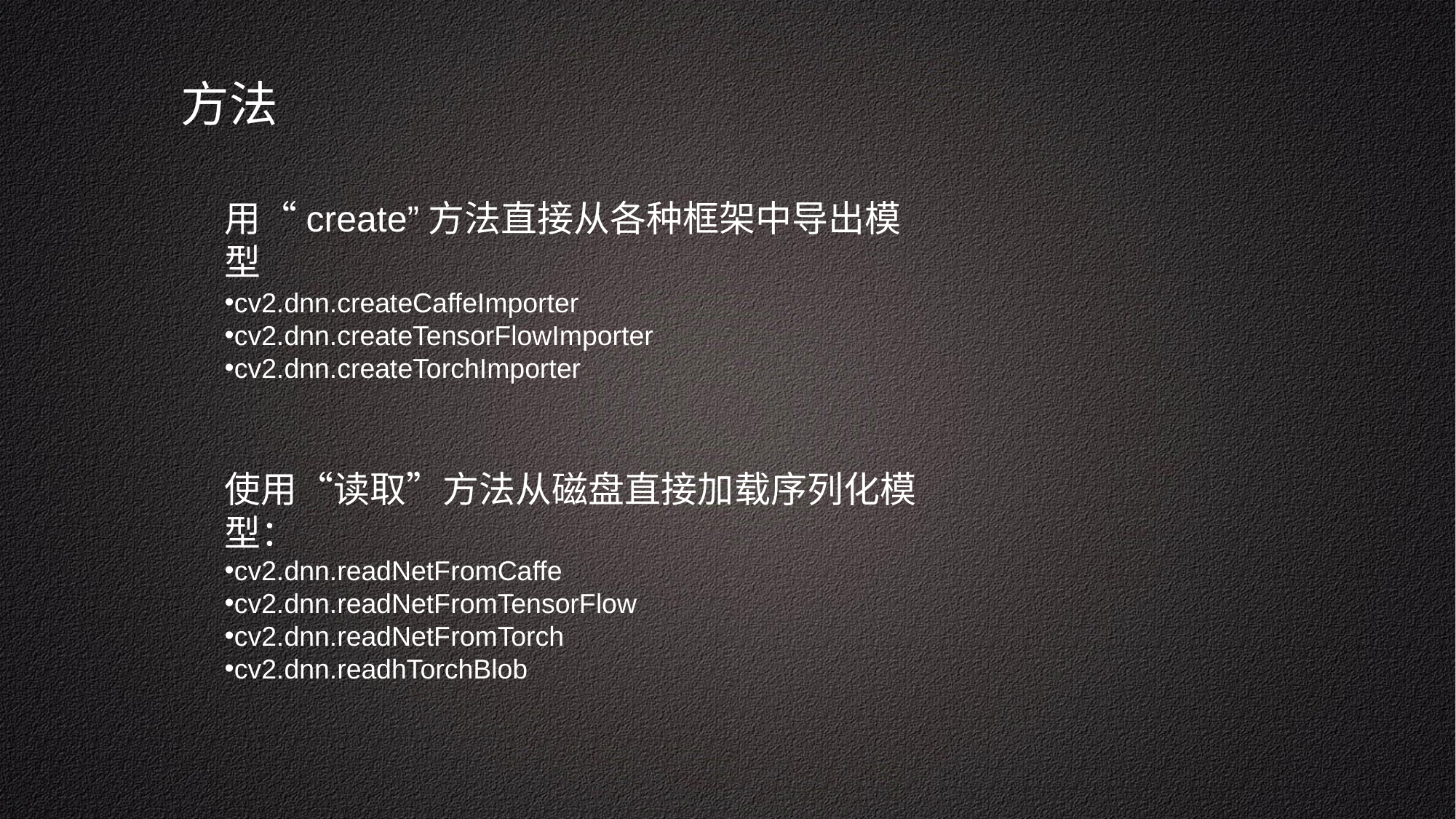

方法
用“create”方法直接从各种框架中导出模型
cv2.dnn.createCaffeImporter
cv2.dnn.createTensorFlowImporter
cv2.dnn.createTorchImporter
使用“读取”方法从磁盘直接加载序列化模型：
cv2.dnn.readNetFromCaffe
cv2.dnn.readNetFromTensorFlow
cv2.dnn.readNetFromTorch
cv2.dnn.readhTorchBlob